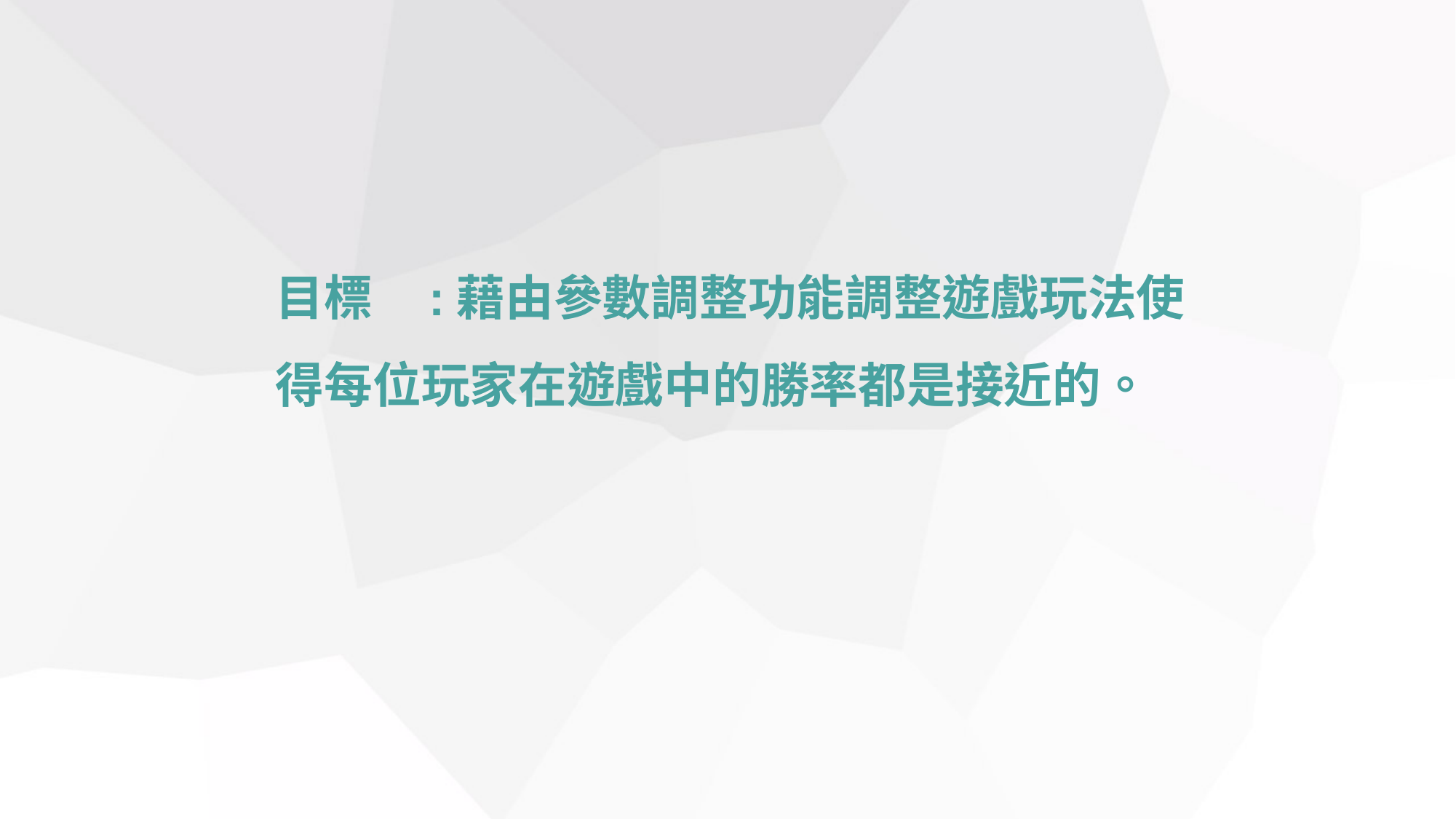

目標    :藉由參數調整功能調整遊戲玩法使得每位玩家在遊戲中的勝率都是接近的。